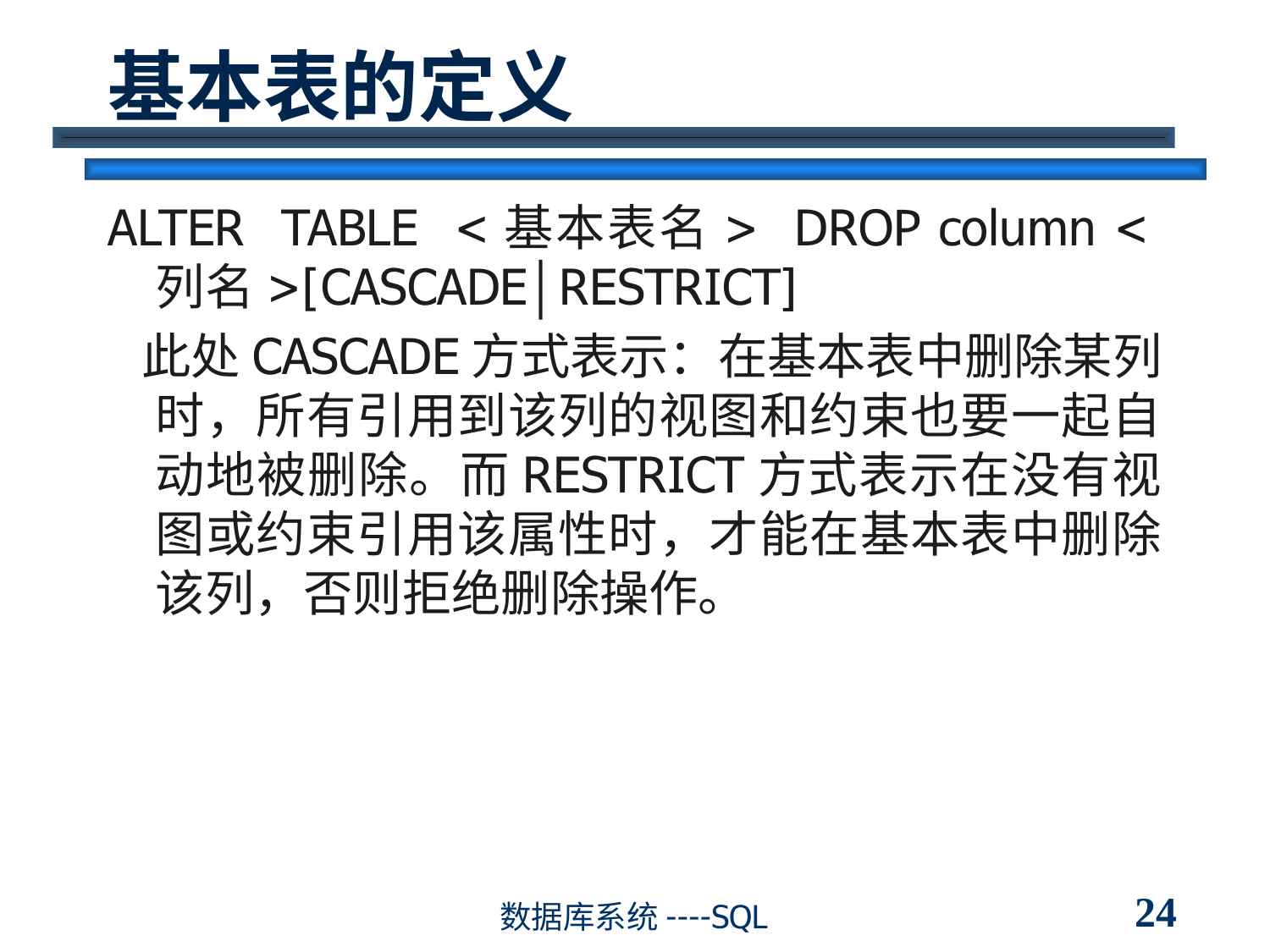

# 基本表的定义
ALTER  TABLE  <基本表名>  DROP column <列名>[CASCADE│RESTRICT]
  此处CASCADE方式表示：在基本表中删除某列时，所有引用到该列的视图和约束也要一起自动地被删除。而RESTRICT方式表示在没有视图或约束引用该属性时，才能在基本表中删除该列，否则拒绝删除操作。
24
数据库系统----SQL